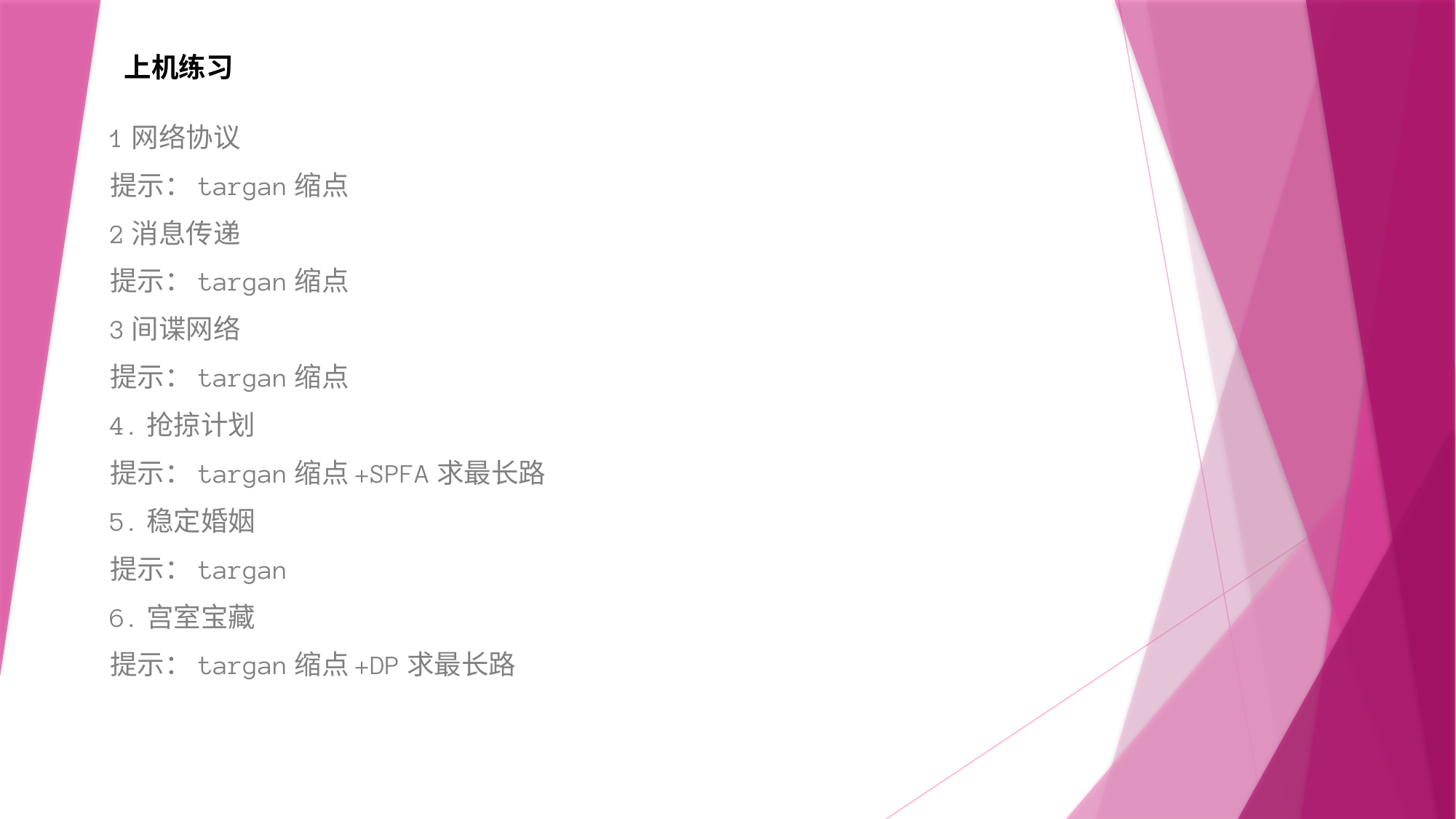

上机练习
1网络协议
提示：targan缩点
2消息传递
提示：targan缩点
3间谍网络
提示：targan缩点
4.抢掠计划
提示：targan缩点+SPFA求最长路
5.稳定婚姻
提示：targan
6.宫室宝藏
提示：targan缩点+DP求最长路

#